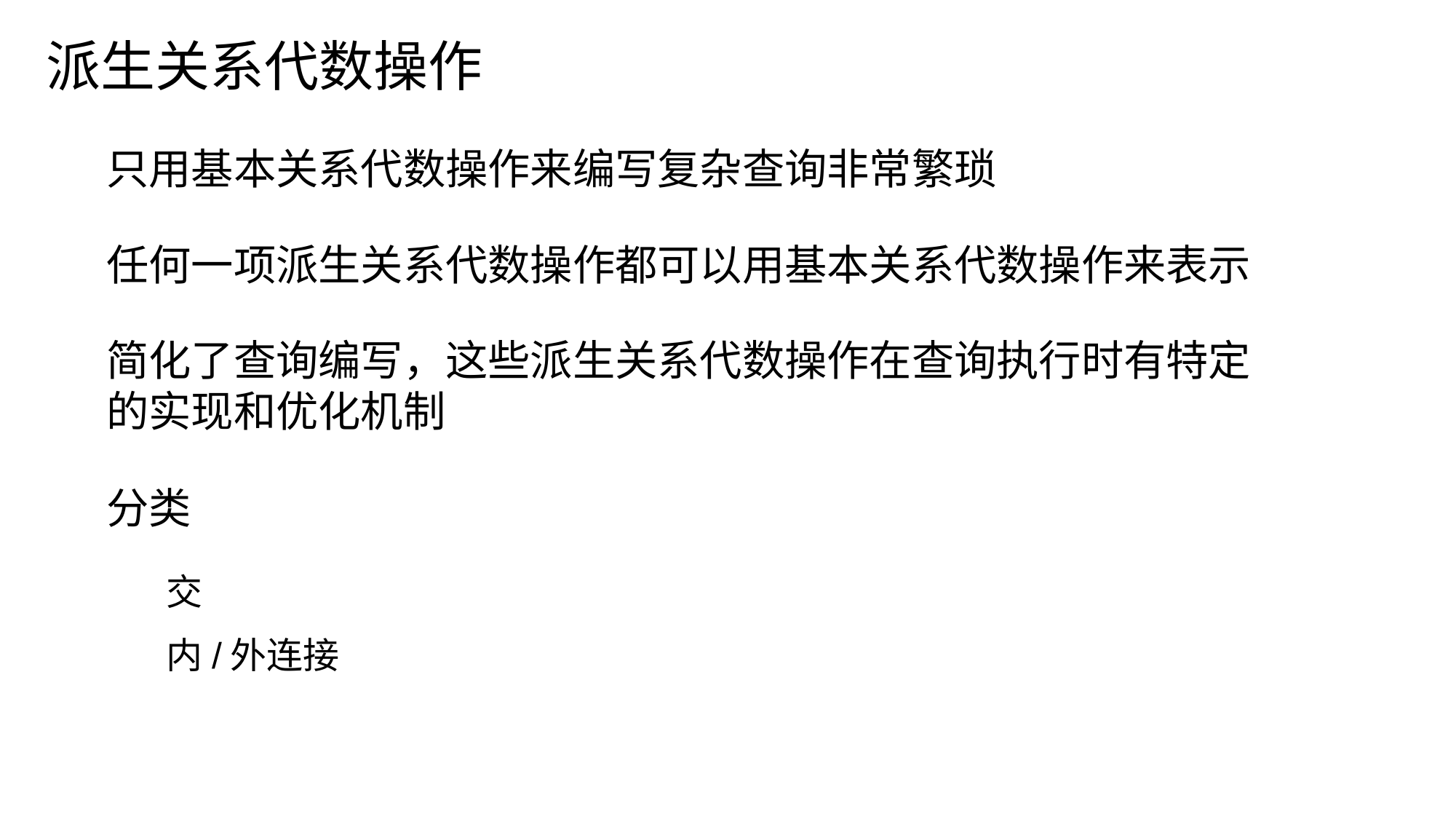

派生关系代数操作
只用基本关系代数操作来编写复杂查询非常繁琐
任何一项派生关系代数操作都可以用基本关系代数操作来表示
简化了查询编写，这些派生关系代数操作在查询执行时有特定的实现和优化机制
分类
交
内/外连接